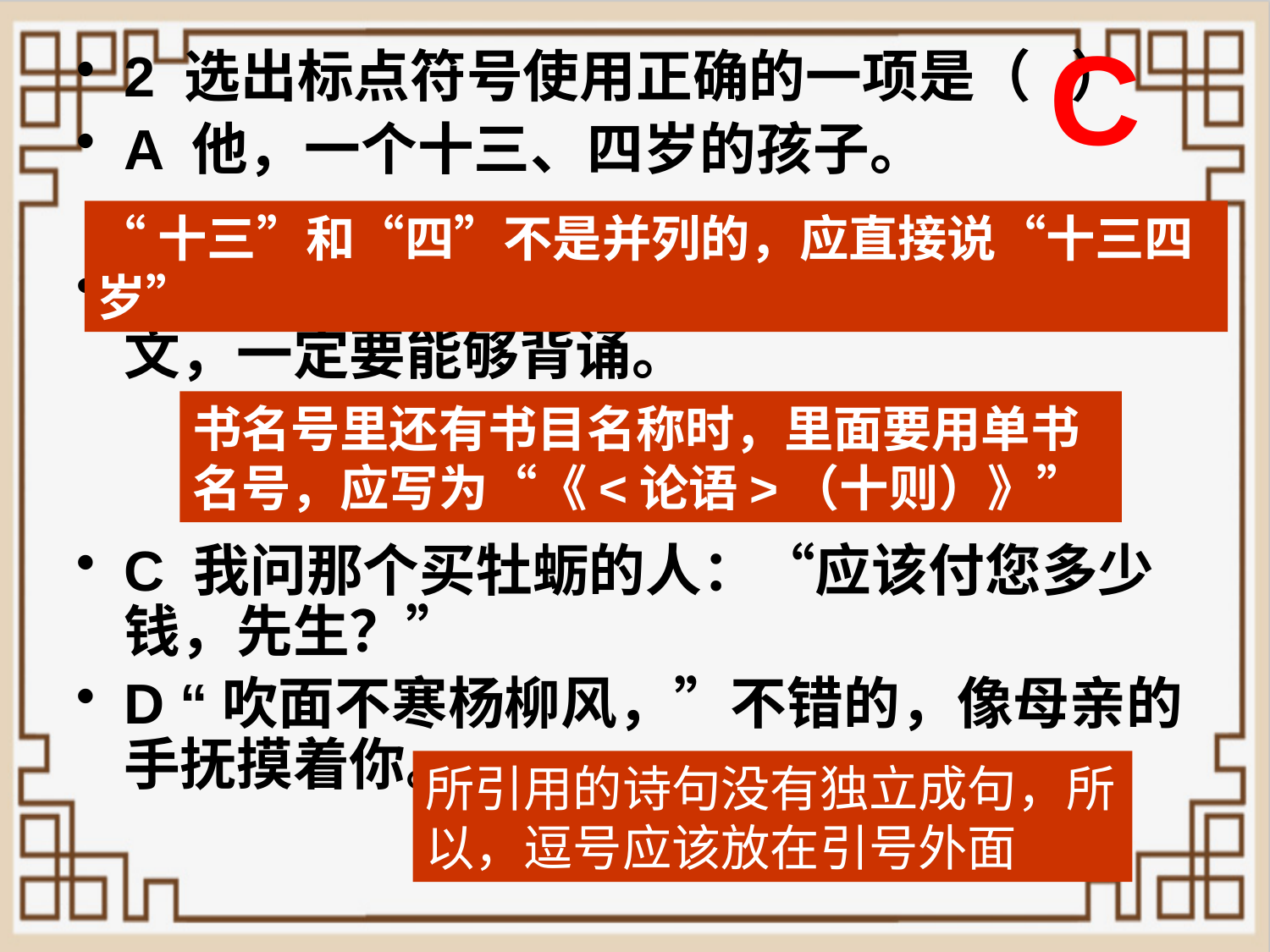

C
2 选出标点符号使用正确的一项是（   ）
A 他，一个十三、四岁的孩子。

B 像《论语（十则）》这样的古代经典诗文，一定要能够背诵。

C 我问那个买牡蛎的人：“应该付您多少钱，先生？”
D “吹面不寒杨柳风，”不错的，像母亲的手抚摸着你。

“十三”和“四”不是并列的，应直接说“十三四岁”
书名号里还有书目名称时，里面要用单书名号，应写为“《<论语>（十则）》”
所引用的诗句没有独立成句，所以，逗号应该放在引号外面